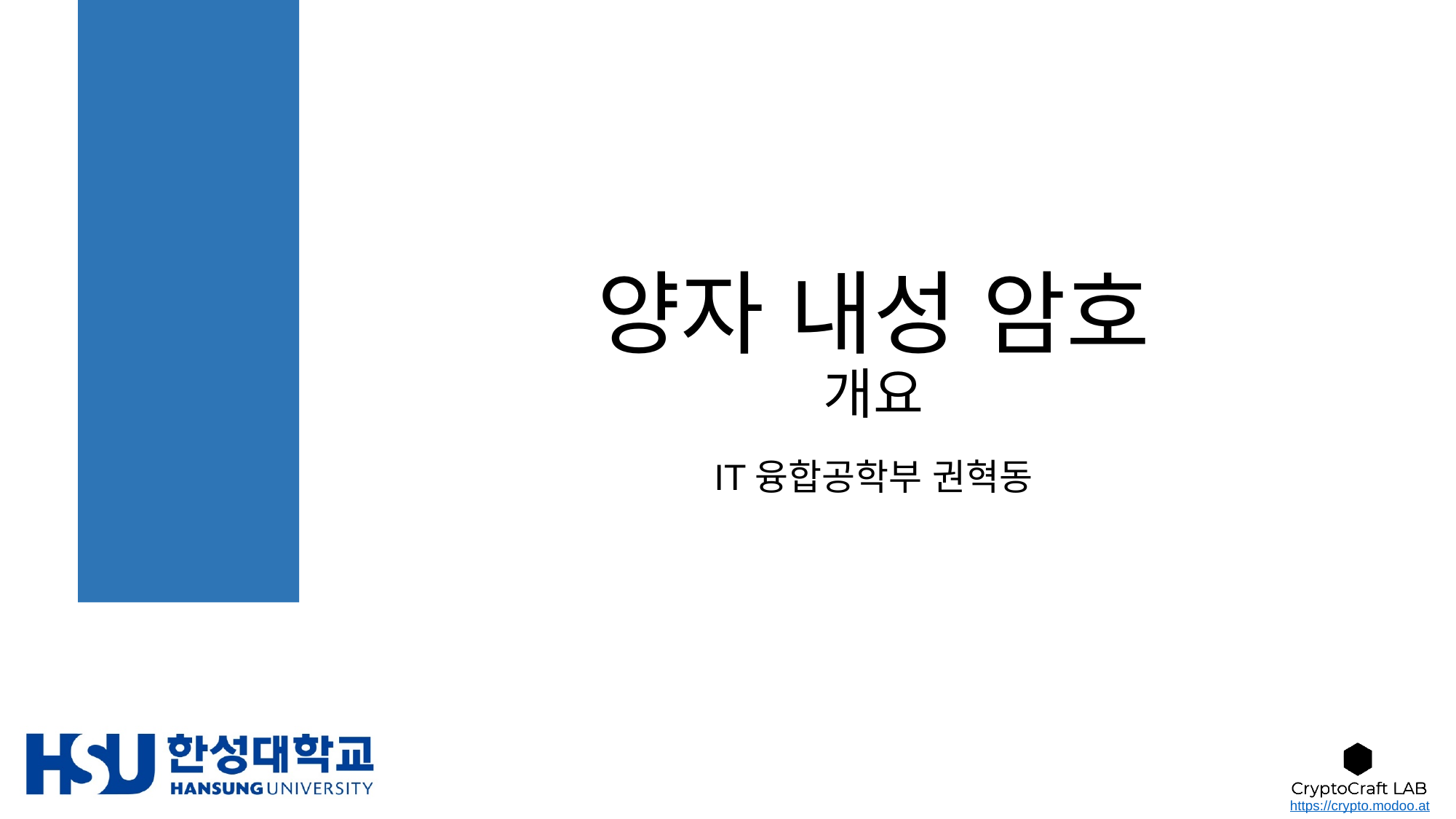

# 양자 내성 암호 개요
IT융합공학부 권혁동